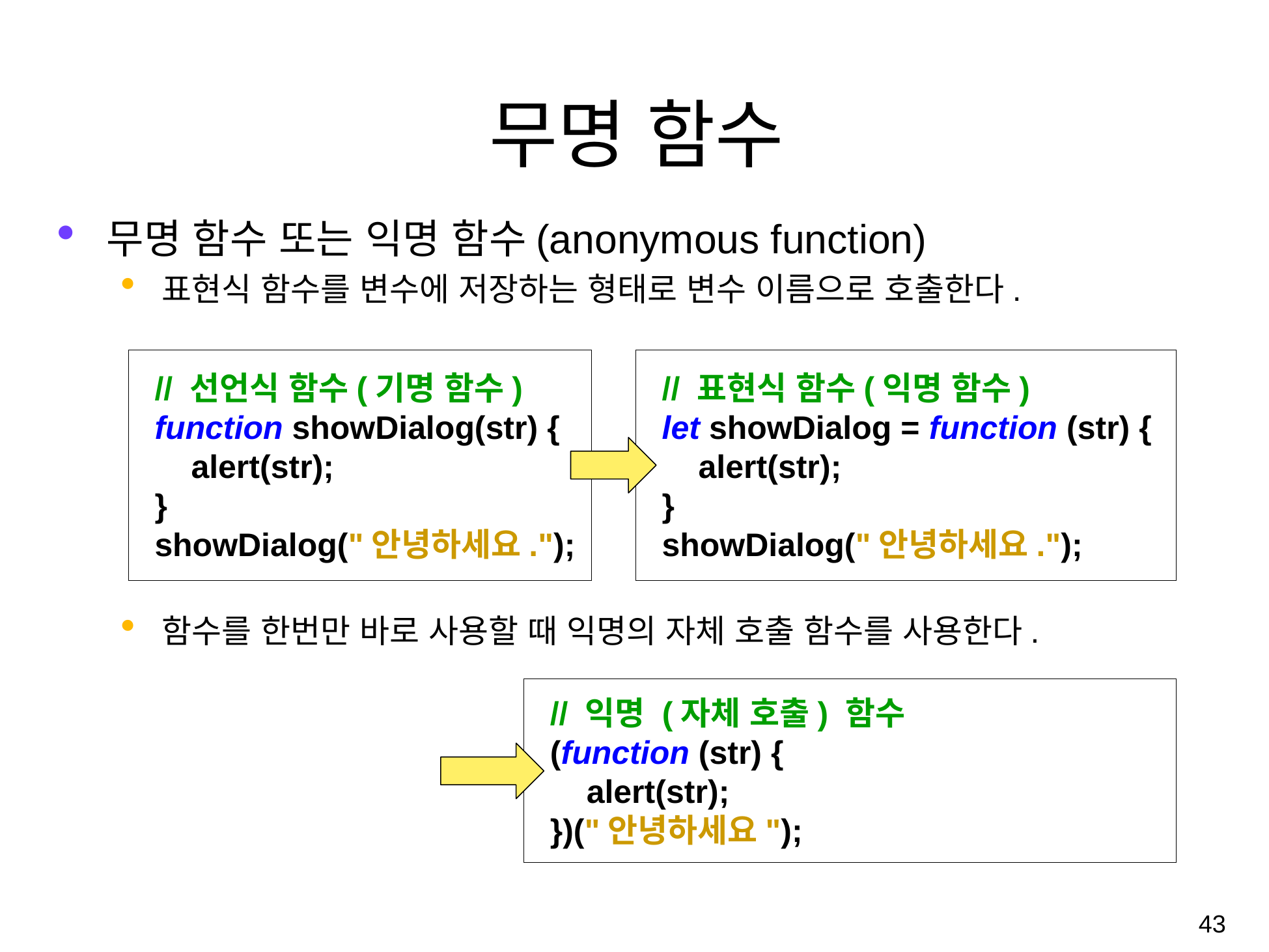

무명 함수
무명 함수 또는 익명 함수(anonymous function)
표현식 함수를 변수에 저장하는 형태로 변수 이름으로 호출한다.

함수를 한번만 바로 사용할 때 익명의 자체 호출 함수를 사용한다.

// 선언식 함수(기명 함수)
function showDialog(str) {
    alert(str);
}
showDialog("안녕하세요.");
// 표현식 함수(익명 함수)
let showDialog = function (str) {
    alert(str);
}
showDialog("안녕하세요.");

// 익명 (자체 호출) 함수
(function (str) {
    alert(str);
})("안녕하세요");

43